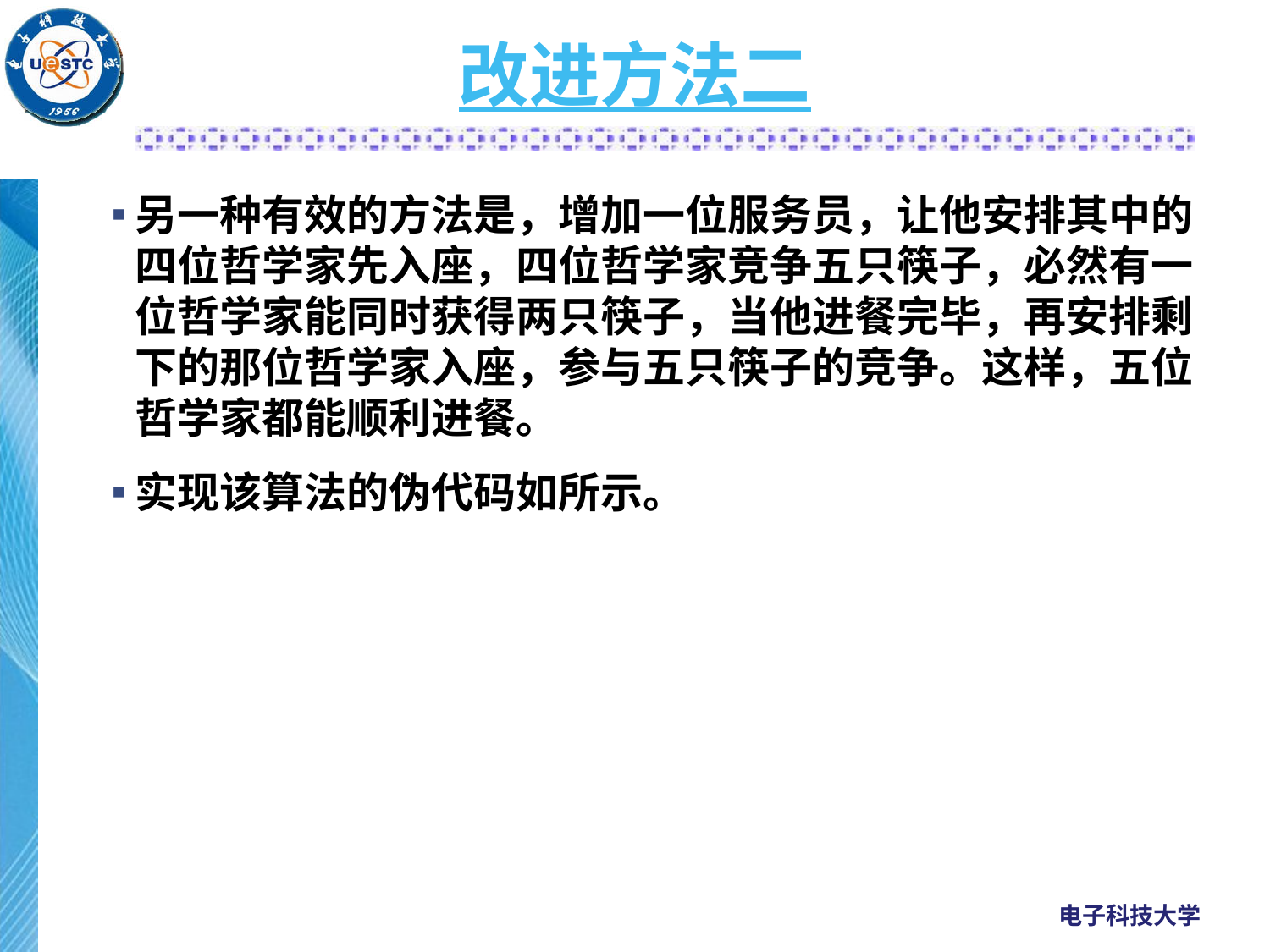

# 改进方法二
另一种有效的方法是，增加一位服务员，让他安排其中的四位哲学家先入座，四位哲学家竞争五只筷子，必然有一位哲学家能同时获得两只筷子，当他进餐完毕，再安排剩下的那位哲学家入座，参与五只筷子的竞争。这样，五位哲学家都能顺利进餐。
实现该算法的伪代码如所示。